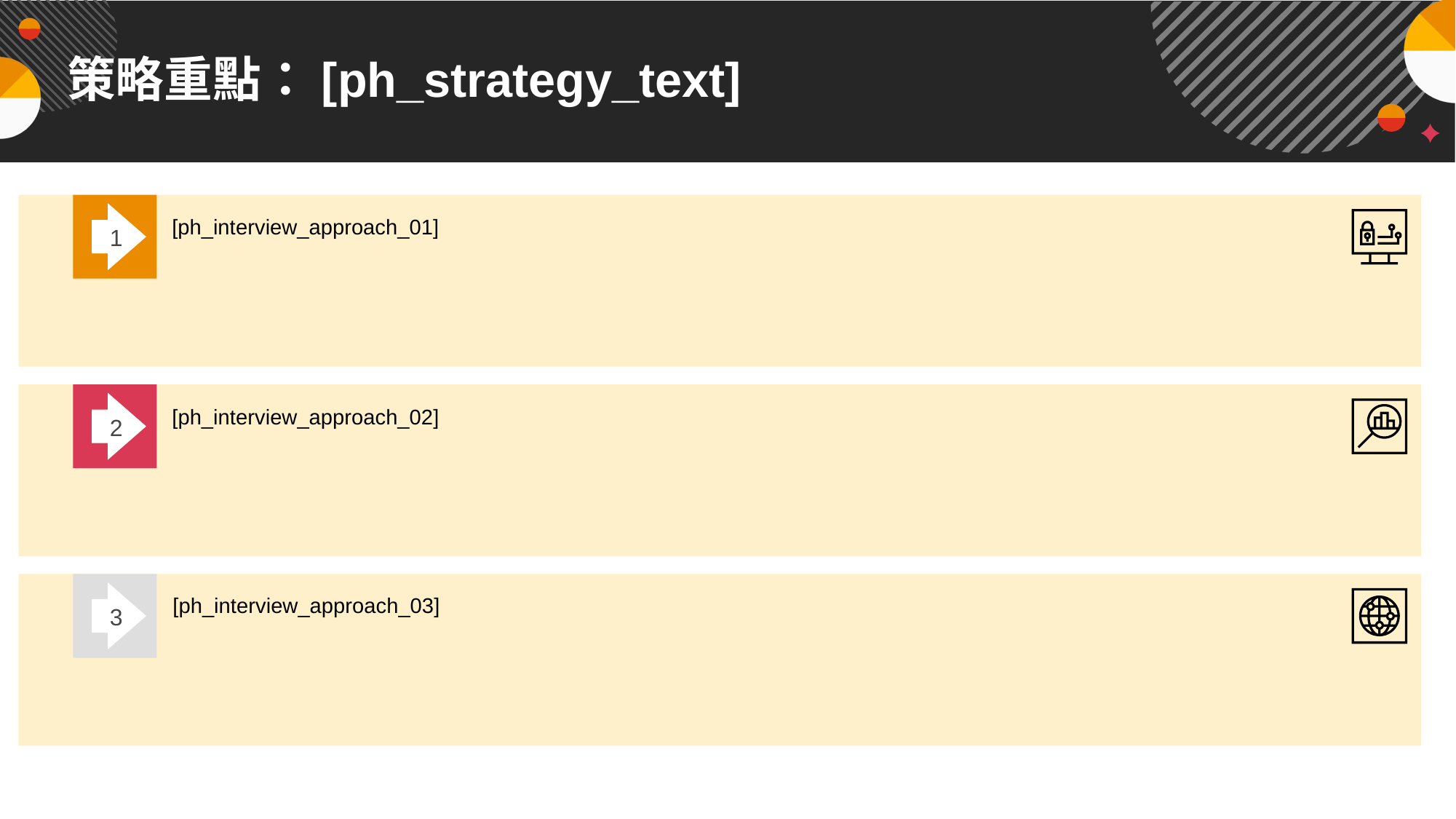

策略重點：[ph_strategy_text]

1

[ph_interview_approach_01]

2

[ph_interview_approach_02]

3

[ph_interview_approach_03]